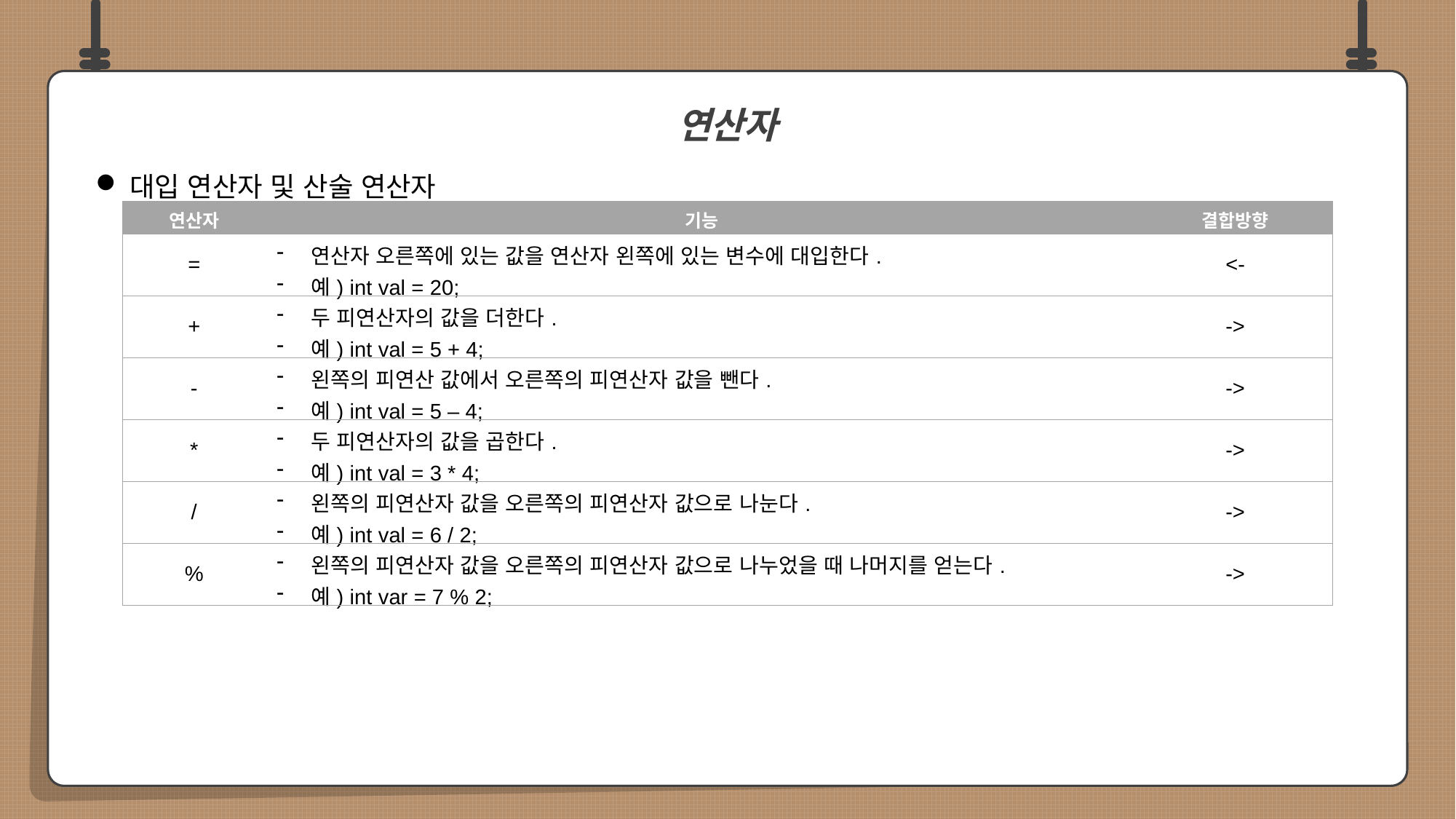

대입 연산자 및 산술 연산자

연산자

| 연산자 | 기능 | 결합방향 |
| --- | --- | --- |
| = | 연산자 오른쪽에 있는 값을 연산자 왼쪽에 있는 변수에 대입한다. 예) int val = 20; | <- |
| + | 두 피연산자의 값을 더한다. 예) int val = 5 + 4; | -> |
| - | 왼쪽의 피연산 값에서 오른쪽의 피연산자 값을 뺀다. 예) int val = 5 – 4; | -> |
| \* | 두 피연산자의 값을 곱한다. 예) int val = 3 \* 4; | -> |
| / | 왼쪽의 피연산자 값을 오른쪽의 피연산자 값으로 나눈다. 예) int val = 6 / 2; | -> |
| % | 왼쪽의 피연산자 값을 오른쪽의 피연산자 값으로 나누었을 때 나머지를 얻는다. 예) int var = 7 % 2; | -> |